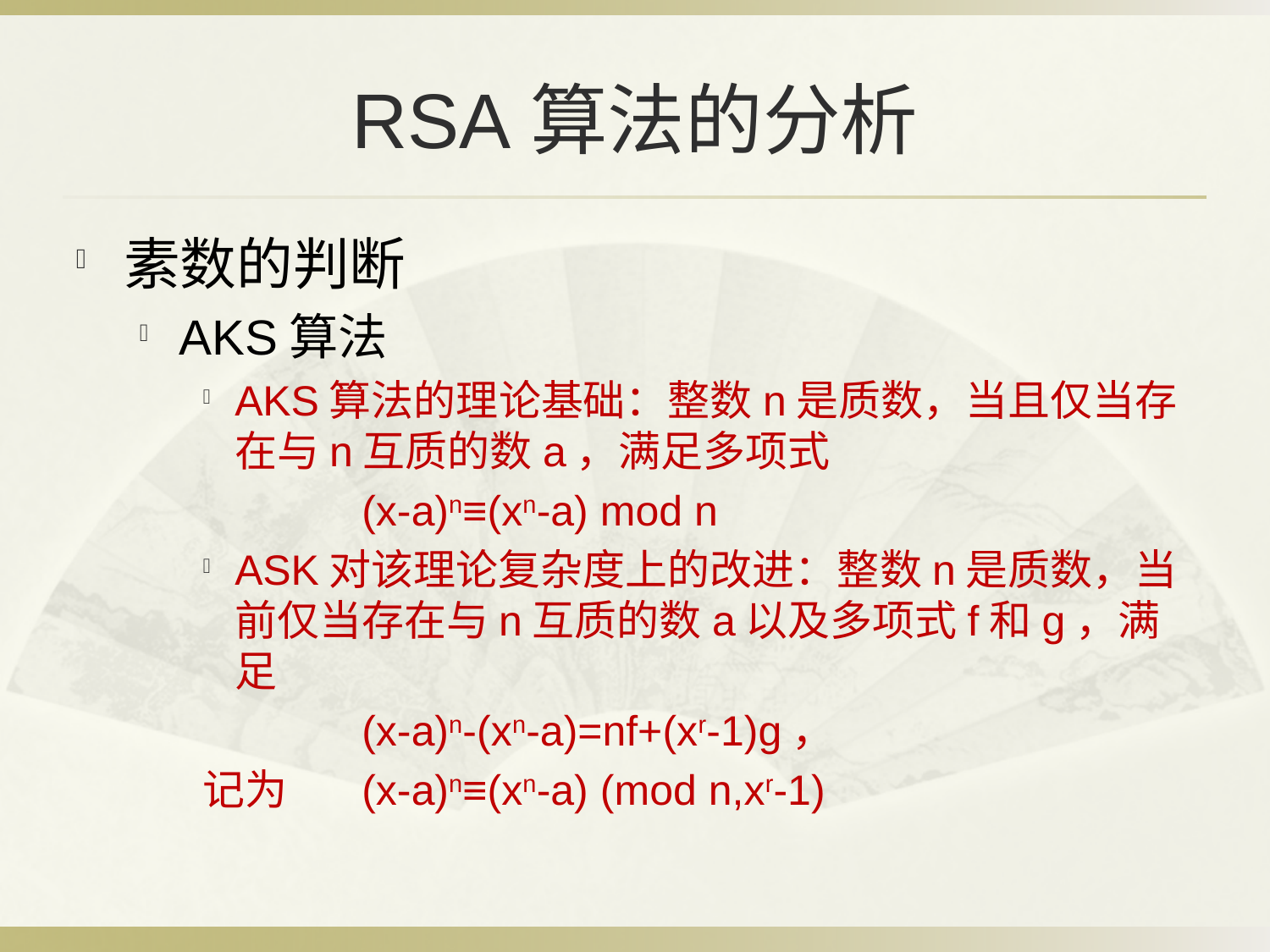

# RSA算法的分析
素数的判断
AKS算法
AKS算法的理论基础：整数n是质数，当且仅当存在与n互质的数a，满足多项式
		(x-a)n≡(xn-a) mod n
ASK对该理论复杂度上的改进：整数n是质数，当前仅当存在与n互质的数a以及多项式f和g，满足
		(x-a)n-(xn-a)=nf+(xr-1)g，
记为	(x-a)n≡(xn-a) (mod n,xr-1)